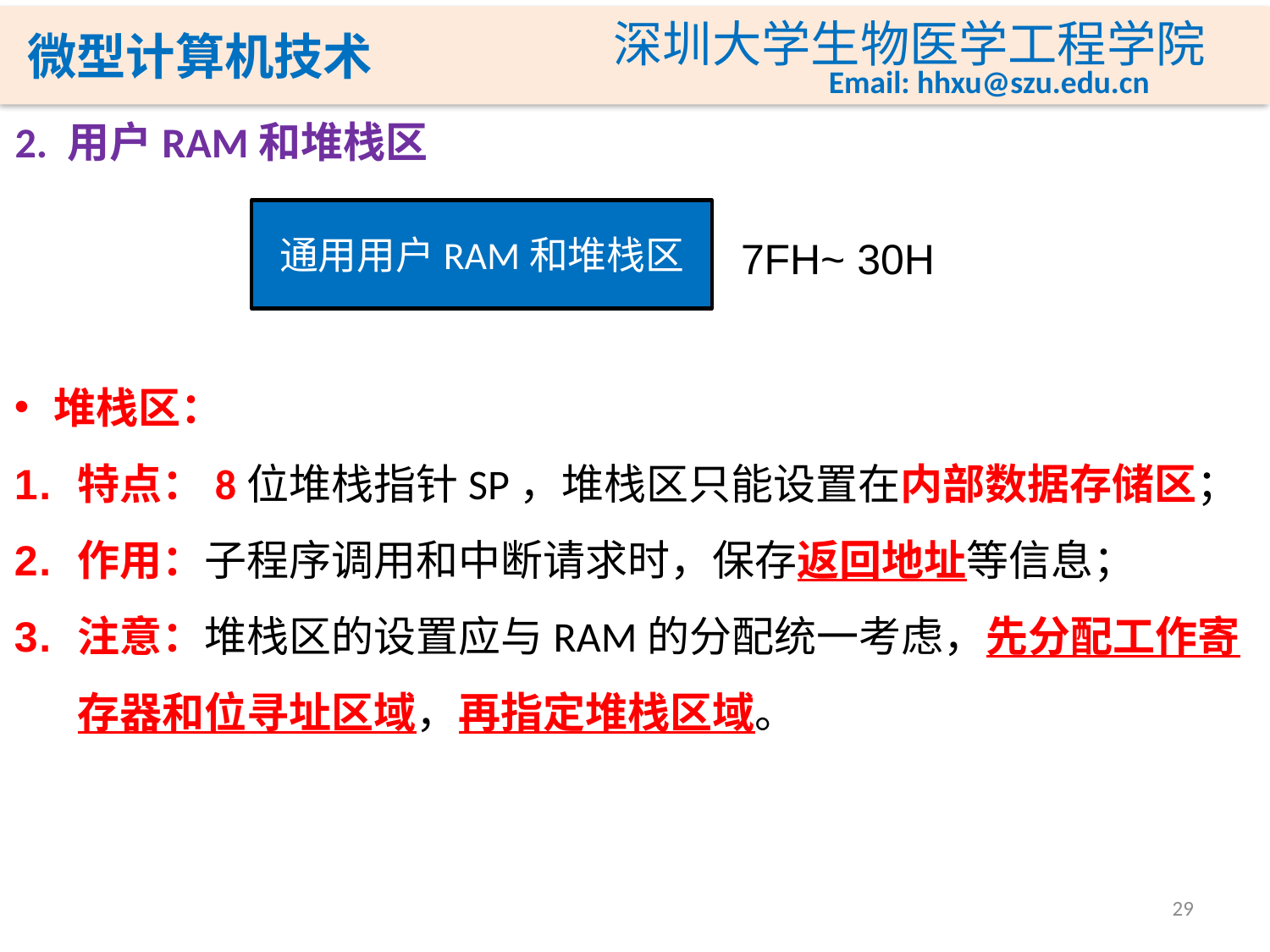

2. 用户RAM和堆栈区
通用用户RAM和堆栈区
7FH~ 30H
堆栈区：
特点：8位堆栈指针SP，堆栈区只能设置在内部数据存储区；
作用：子程序调用和中断请求时，保存返回地址等信息；
注意：堆栈区的设置应与RAM的分配统一考虑，先分配工作寄存器和位寻址区域，再指定堆栈区域。

29